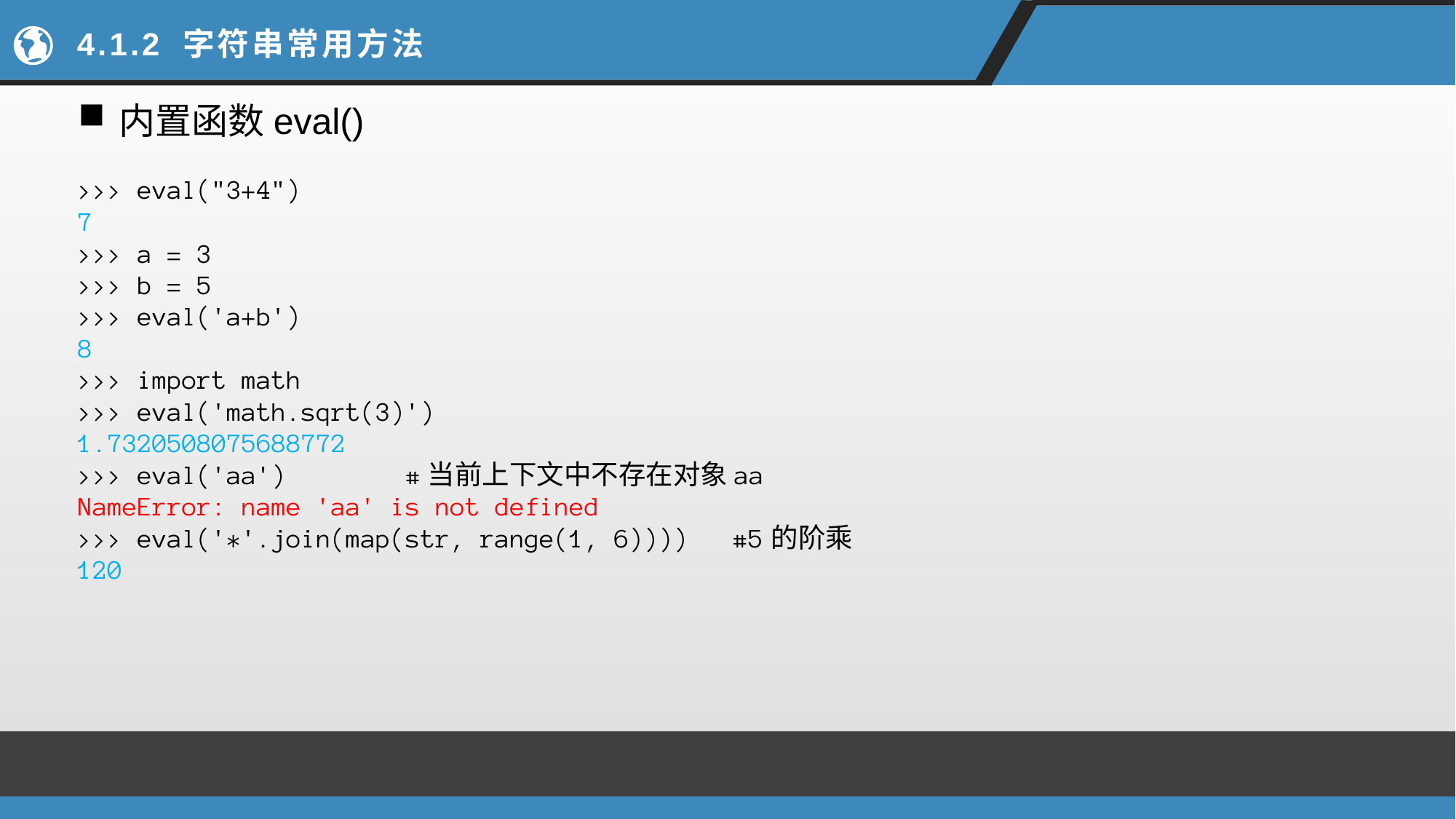

# 4.1.2 字符串常用方法

内置函数eval()

>>> eval("3+4")
7
>>> a = 3
>>> b = 5
>>> eval('a+b')
8
>>> import math
>>> eval('math.sqrt(3)')
1.7320508075688772
>>> eval('aa')        #当前上下文中不存在对象aa
NameError: name 'aa' is not defined
>>> eval('*'.join(map(str, range(1, 6))))   #5的阶乘
120
36